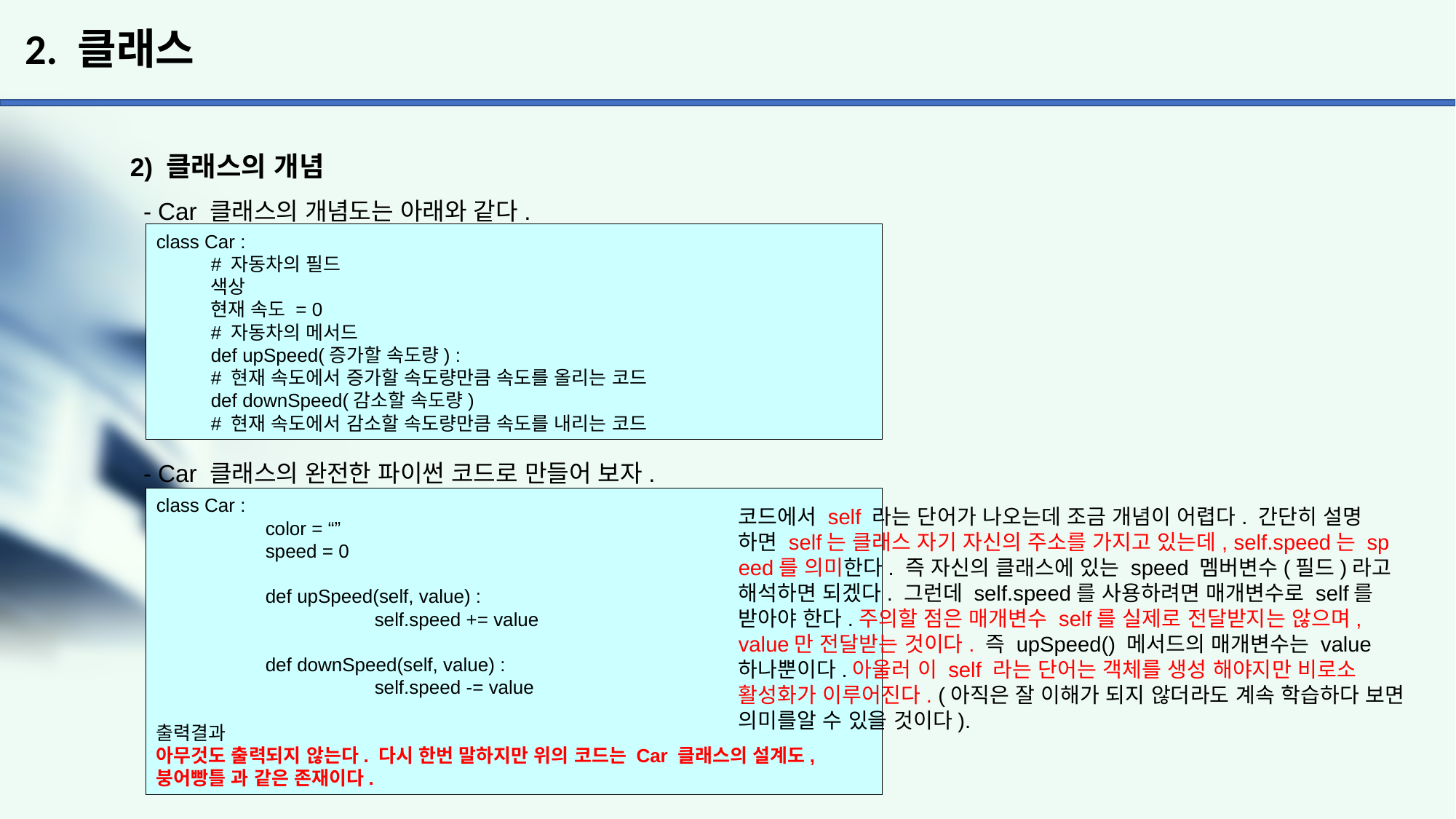

# 2. 클래스
2) 클래스의 개념
  - Car 클래스의 개념도는 아래와 같다.

  - Car 클래스의 완전한 파이썬 코드로 만들어 보자.
class Car :
# 자동차의 필드
색상
현재 속도 = 0
# 자동차의 메서드
def upSpeed(증가할 속도량) :
# 현재 속도에서 증가할 속도량만큼 속도를 올리는 코드
def downSpeed(감소할 속도량)
# 현재 속도에서 감소할 속도량만큼 속도를 내리는 코드
class Car :
	color = “”
	speed = 0

	def upSpeed(self, value) :
		self.speed += value

	def downSpeed(self, value) :
		self.speed -= value

출력결과
아무것도 출력되지 않는다. 다시 한번 말하지만 위의 코드는 Car 클래스의 설계도,
붕어빵틀 과 같은 존재이다.
코드에서 self 라는 단어가 나오는데 조금 개념이 어렵다. 간단히 설명
하면 self는 클래스 자기 자신의 주소를 가지고 있는데, self.speed는 sp
eed를 의미한다. 즉 자신의 클래스에 있는 speed 멤버변수(필드)라고 해석하면 되겠다. 그런데 self.speed를 사용하려면 매개변수로 self를 받아야 한다.주의할 점은 매개변수 self를 실제로 전달받지는 않으며, value만 전달받는 것이다. 즉 upSpeed() 메서드의 매개변수는 value 하나뿐이다.아울러 이 self 라는 단어는 객체를 생성 해야지만 비로소 활성화가 이루어진다. (아직은 잘 이해가 되지 않더라도 계속 학습하다 보면 의미를알 수 있을 것이다).